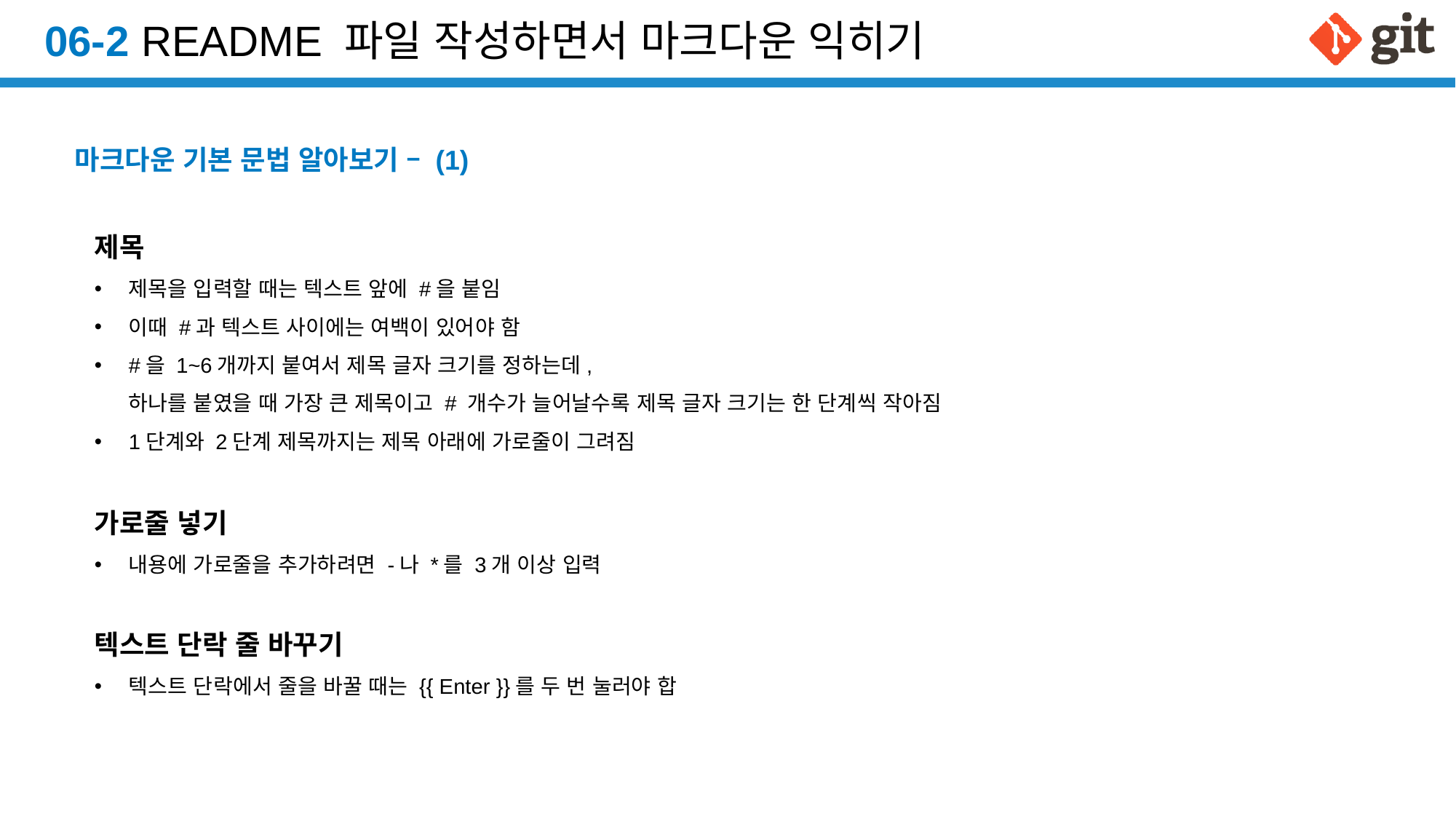

# 06-2 README 파일 작성하면서 마크다운 익히기
마크다운 기본 문법 알아보기 – (1)
제목
제목을 입력할 때는 텍스트 앞에 #을 붙임
이때 #과 텍스트 사이에는 여백이 있어야 함
#을 1~6개까지 붙여서 제목 글자 크기를 정하는데,
하나를 붙였을 때 가장 큰 제목이고 # 개수가 늘어날수록 제목 글자 크기는 한 단계씩 작아짐
1단계와 2단계 제목까지는 제목 아래에 가로줄이 그려짐
가로줄 넣기
내용에 가로줄을 추가하려면 -나 *를 3개 이상 입력
텍스트 단락 줄 바꾸기
텍스트 단락에서 줄을 바꿀 때는 {{ Enter }}를 두 번 눌러야 합